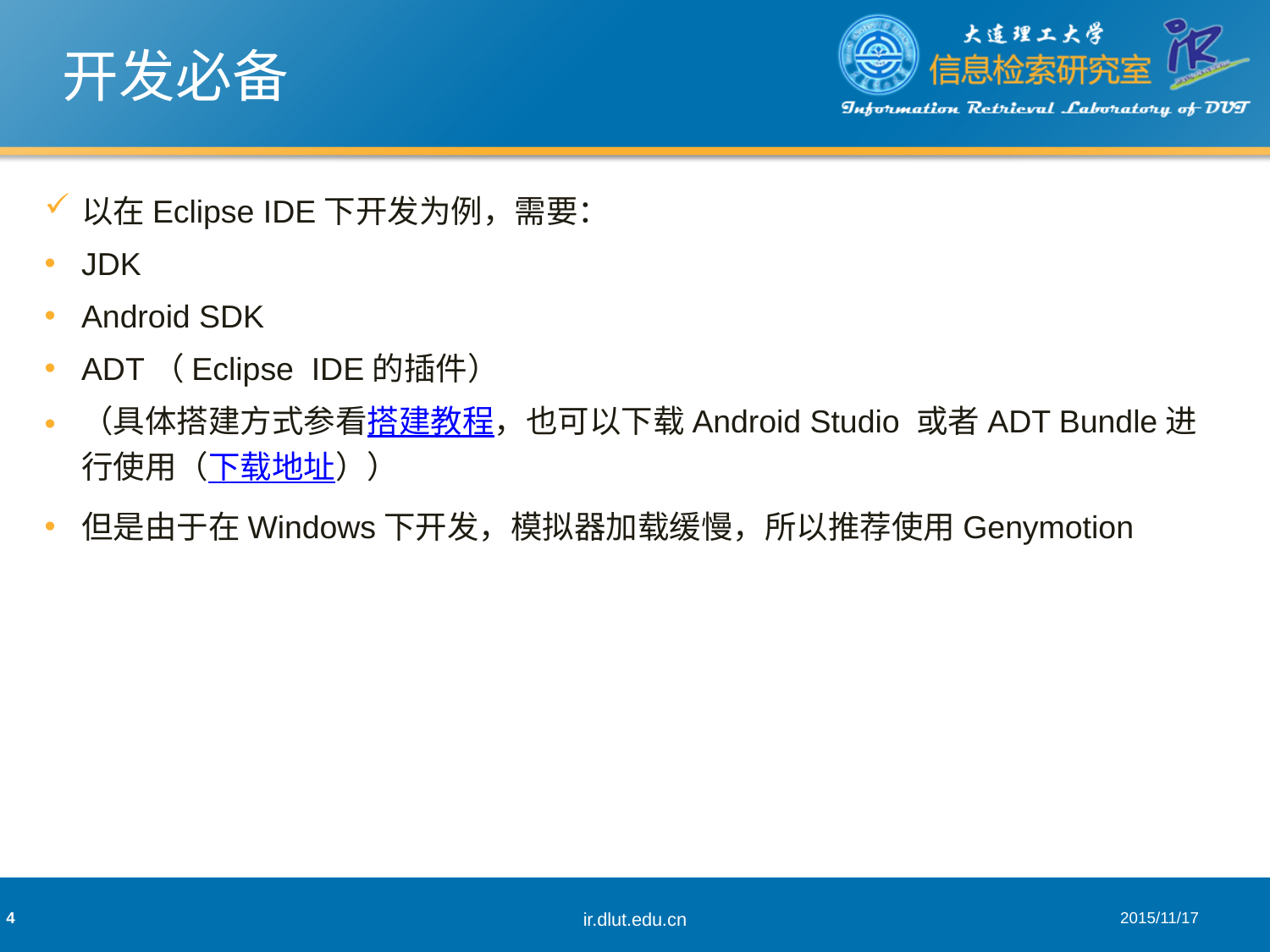

# 开发必备
以在Eclipse IDE下开发为例，需要：
JDK
Android SDK
ADT（Eclipse  IDE的插件）
（具体搭建方式参看搭建教程，也可以下载Android Studio 或者ADT Bundle进行使用（下载地址））
但是由于在Windows下开发，模拟器加载缓慢，所以推荐使用Genymotion